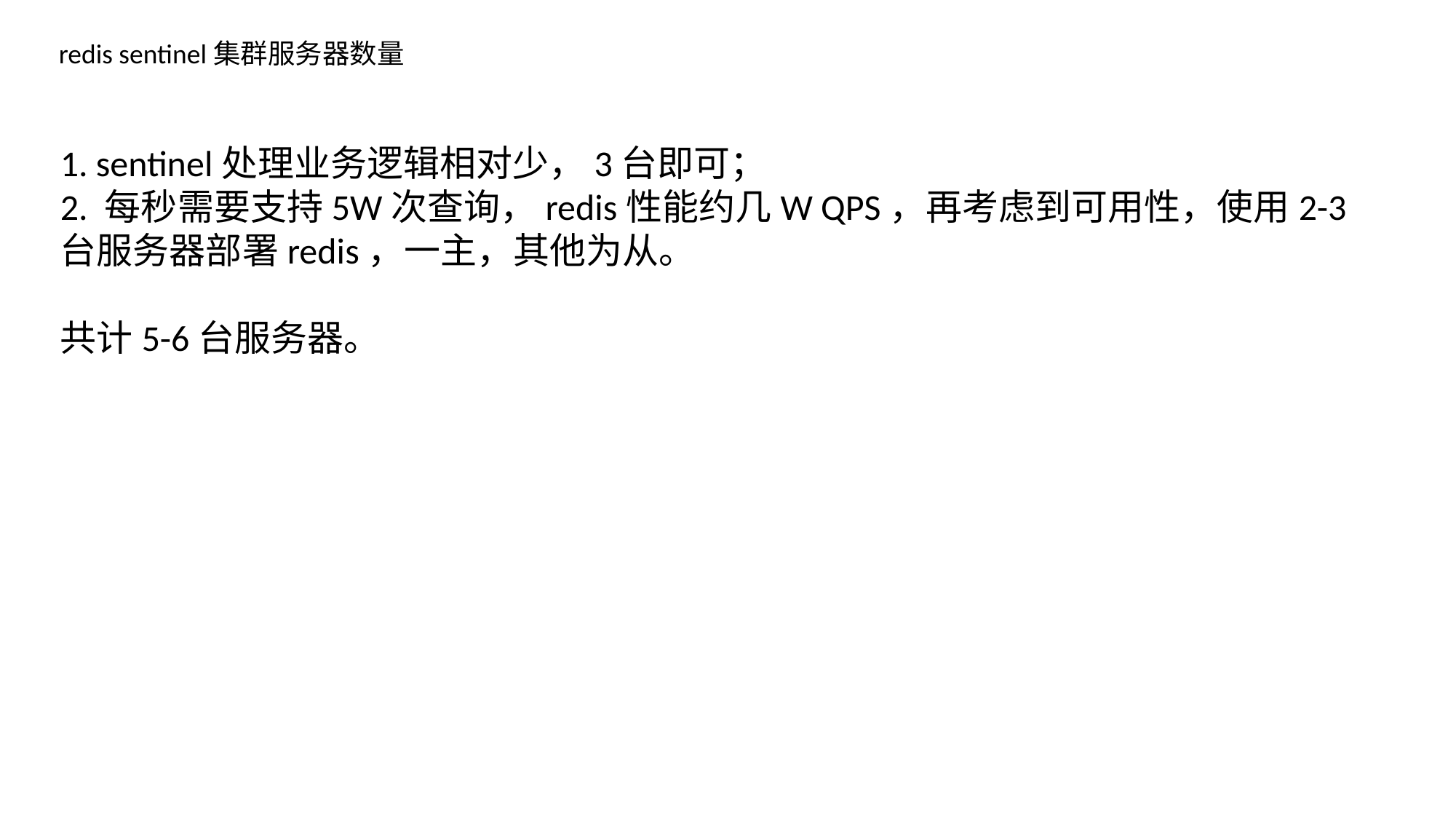

redis sentinel集群服务器数量
1. sentinel处理业务逻辑相对少，3台即可；
2. 每秒需要支持5W次查询，redis性能约几W QPS，再考虑到可用性，使用2-3台服务器部署redis，一主，其他为从。

共计5-6台服务器。